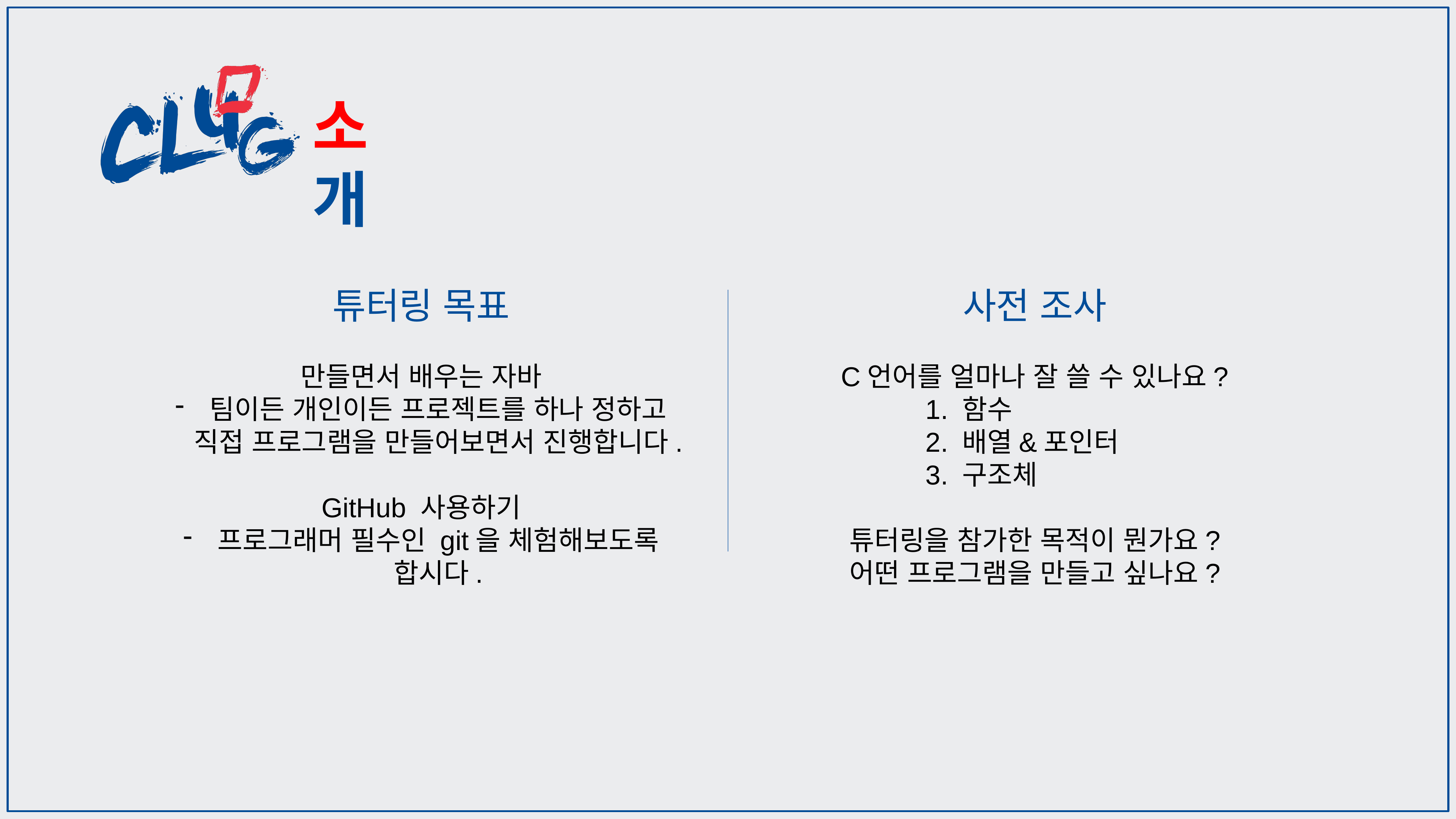

소개
사전 조사

C언어를 얼마나 잘 쓸 수 있나요?
			1. 함수
			2. 배열&포인터
			3. 구조체

튜터링을 참가한 목적이 뭔가요?
어떤 프로그램을 만들고 싶나요?

튜터링 목표

만들면서 배우는 자바
팀이든 개인이든 프로젝트를 하나 정하고 직접 프로그램을 만들어보면서 진행합니다.

GitHub 사용하기
프로그래머 필수인 git을 체험해보도록 합시다.